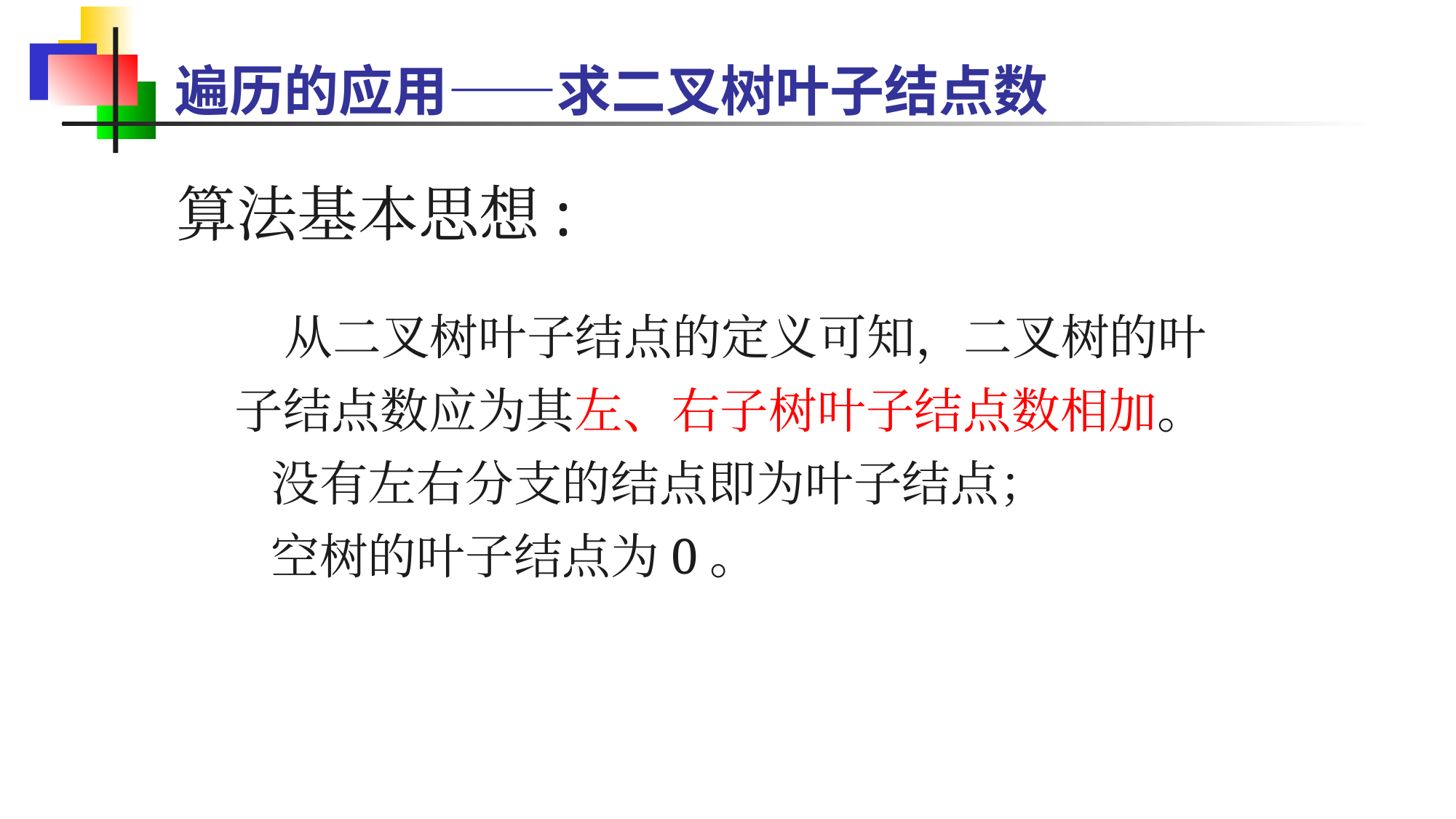

遍历的应用——求二叉树叶子结点数
算法基本思想:
   从二叉树叶子结点的定义可知，二叉树的叶子结点数应为其左、右子树叶子结点数相加。
  没有左右分支的结点即为叶子结点；
  空树的叶子结点为0。